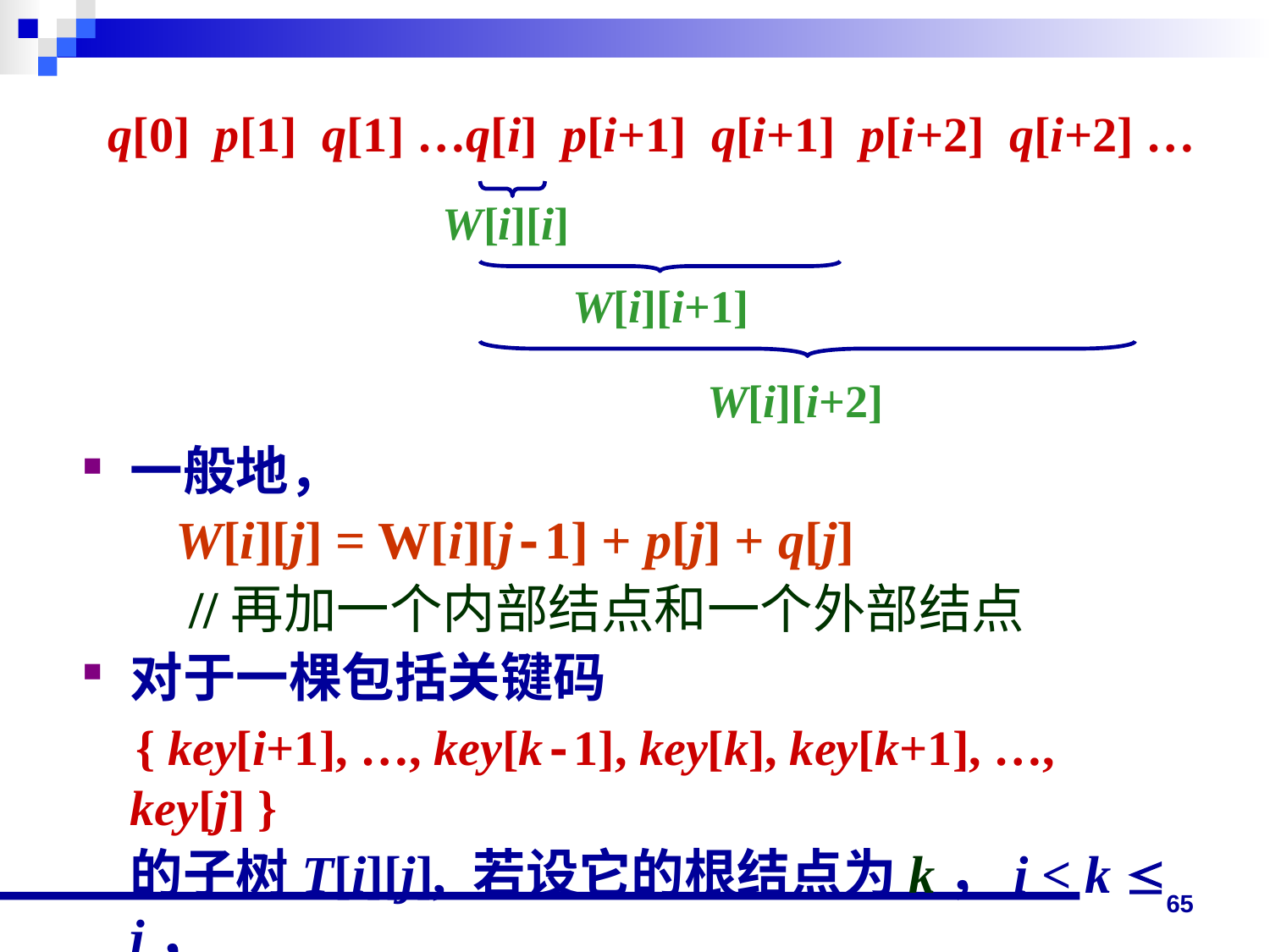

q[0]  p[1]  q[1] …q[i]  p[i+1]  q[i+1]  p[i+2]  q[i+2] …

W[i][i]
W[i][i+1]
W[i][i+2]
一般地，
       W[i][j] = W[i][j-1] + p[j] + q[j]
        //再加一个内部结点和一个外部结点
对于一棵包括关键码
    { key[i+1], …, key[k-1], key[k], key[k+1], …, key[j] }
	的子树T[i][j], 若设它的根结点为k，i < k ≤ j，
65